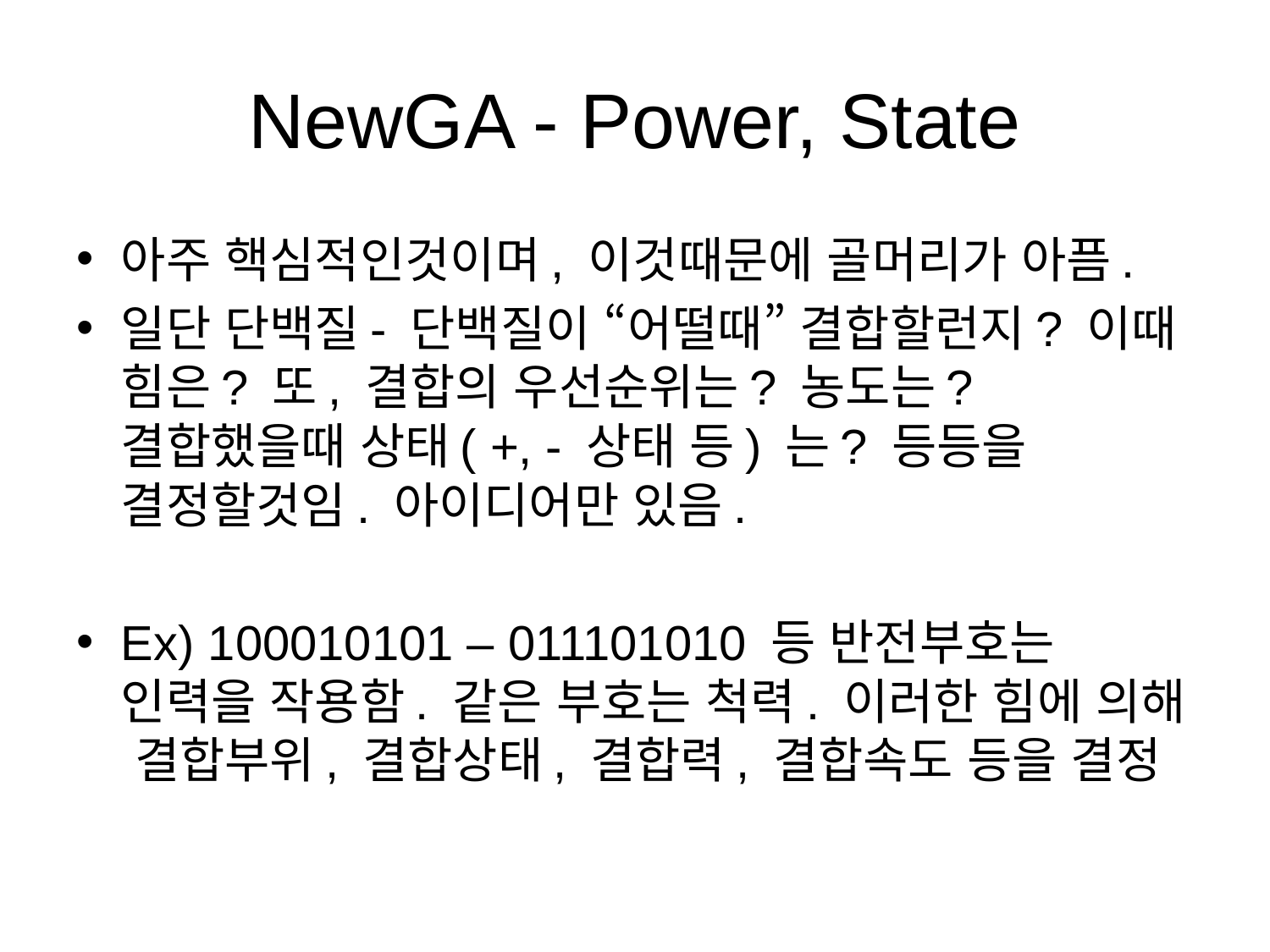

# NewGA - Power, State
아주 핵심적인것이며, 이것때문에 골머리가 아픔.
일단 단백질- 단백질이 “어떨때” 결합할런지? 이때 힘은? 또, 결합의 우선순위는? 농도는? 결합했을때 상태( +, - 상태 등) 는? 등등을 결정할것임. 아이디어만 있음.

Ex) 100010101 – 011101010 등 반전부호는 인력을 작용함. 같은 부호는 척력. 이러한 힘에 의해  결합부위, 결합상태, 결합력, 결합속도 등을 결정